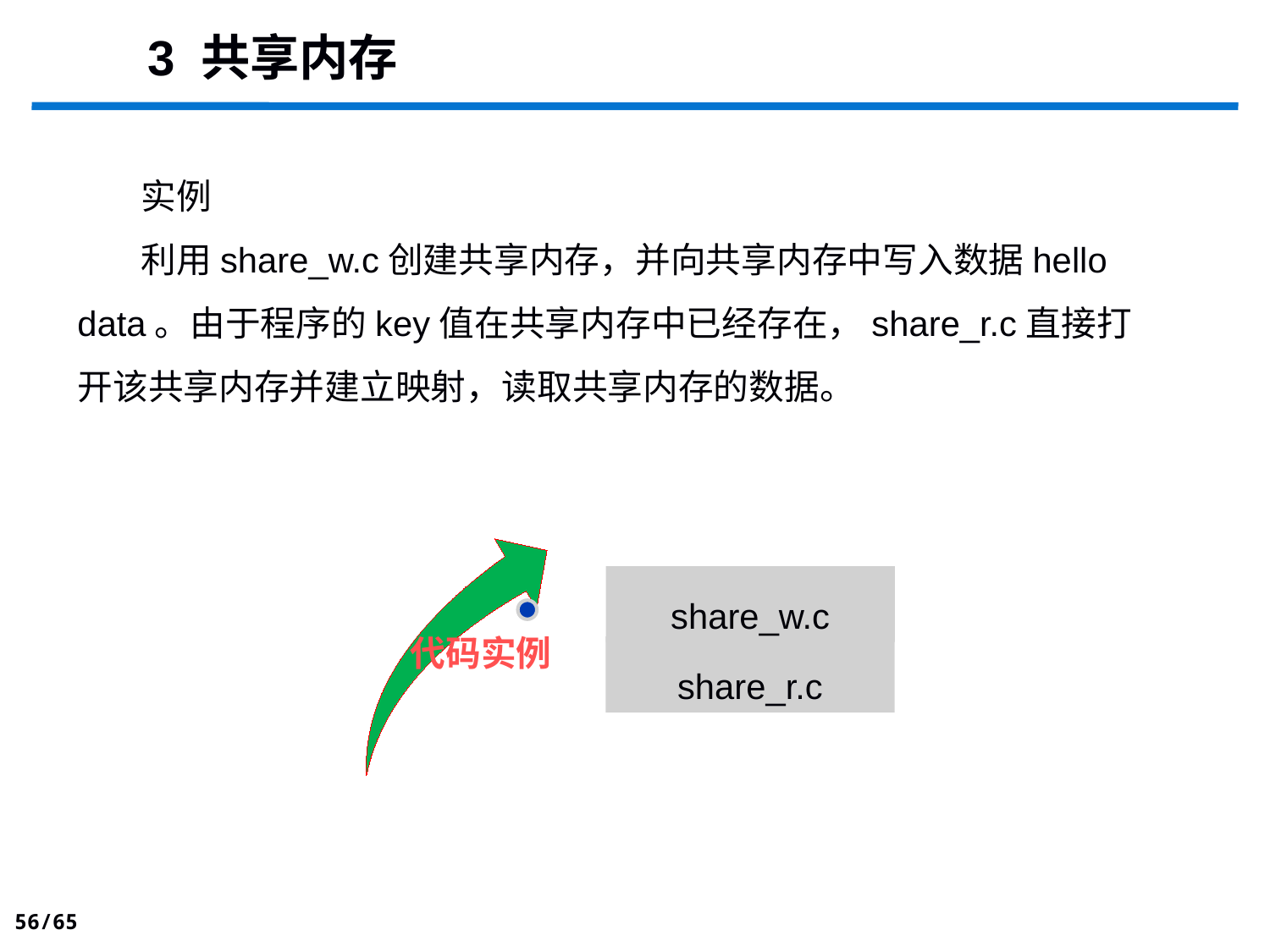

3 共享内存
实例
利用share_w.c创建共享内存，并向共享内存中写入数据hello data。由于程序的key值在共享内存中已经存在，share_r.c直接打开该共享内存并建立映射，读取共享内存的数据。
代码实例
share_w.c
share_r.c